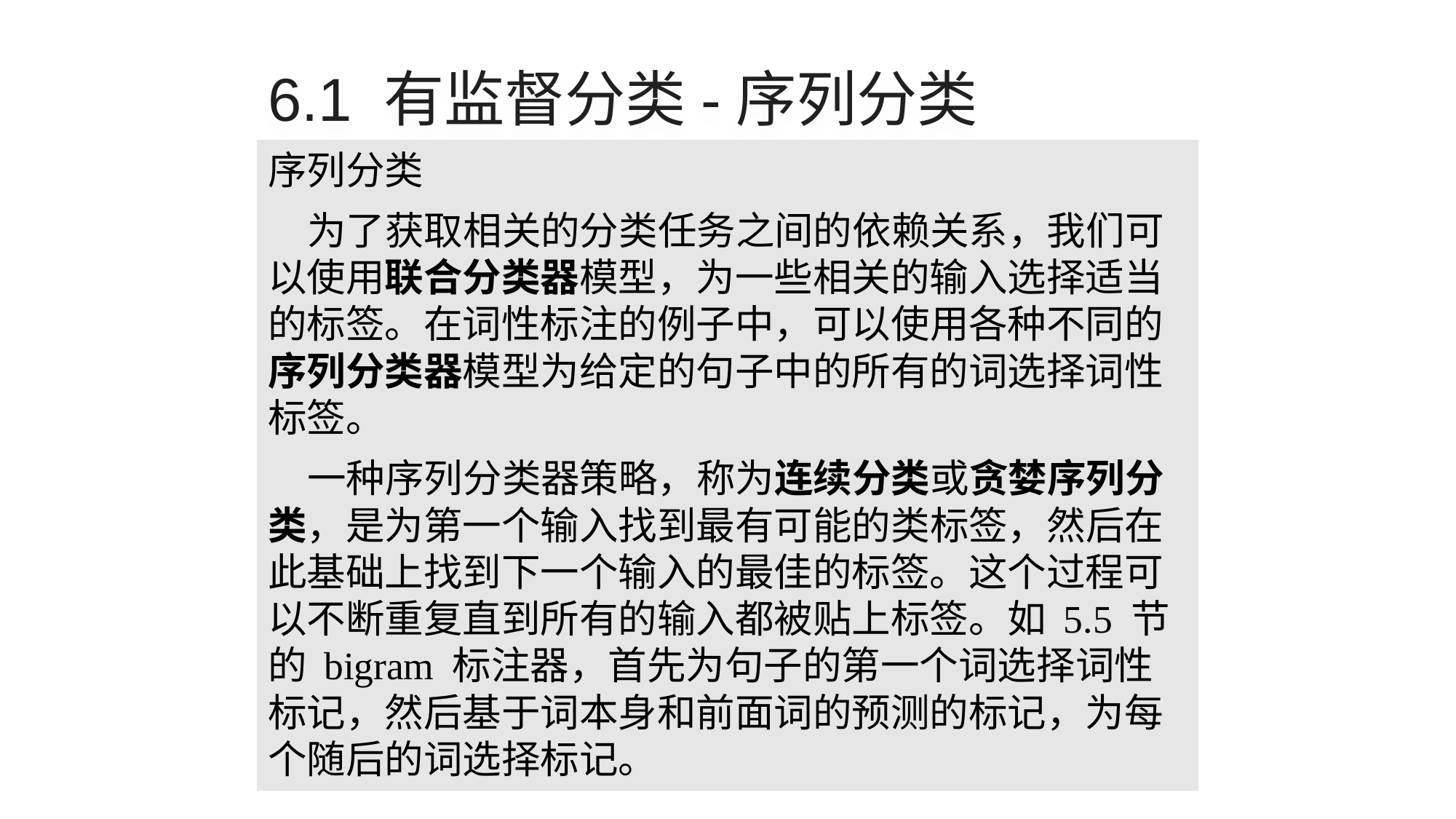

# 6.1 有监督分类-序列分类
序列分类
为了获取相关的分类任务之间的依赖关系，我们可以使用联合分类器模型，为一些相关的输入选择适当的标签。在词性标注的例子中，可以使用各种不同的序列分类器模型为给定的句子中的所有的词选择词性标签。
一种序列分类器策略，称为连续分类或贪婪序列分类，是为第一个输入找到最有可能的类标签，然后在此基础上找到下一个输入的最佳的标签。这个过程可以不断重复直到所有的输入都被贴上标签。如 5.5 节的 bigram 标注器，首先为句子的第一个词选择词性标记，然后基于词本身和前面词的预测的标记，为每个随后的词选择标记。